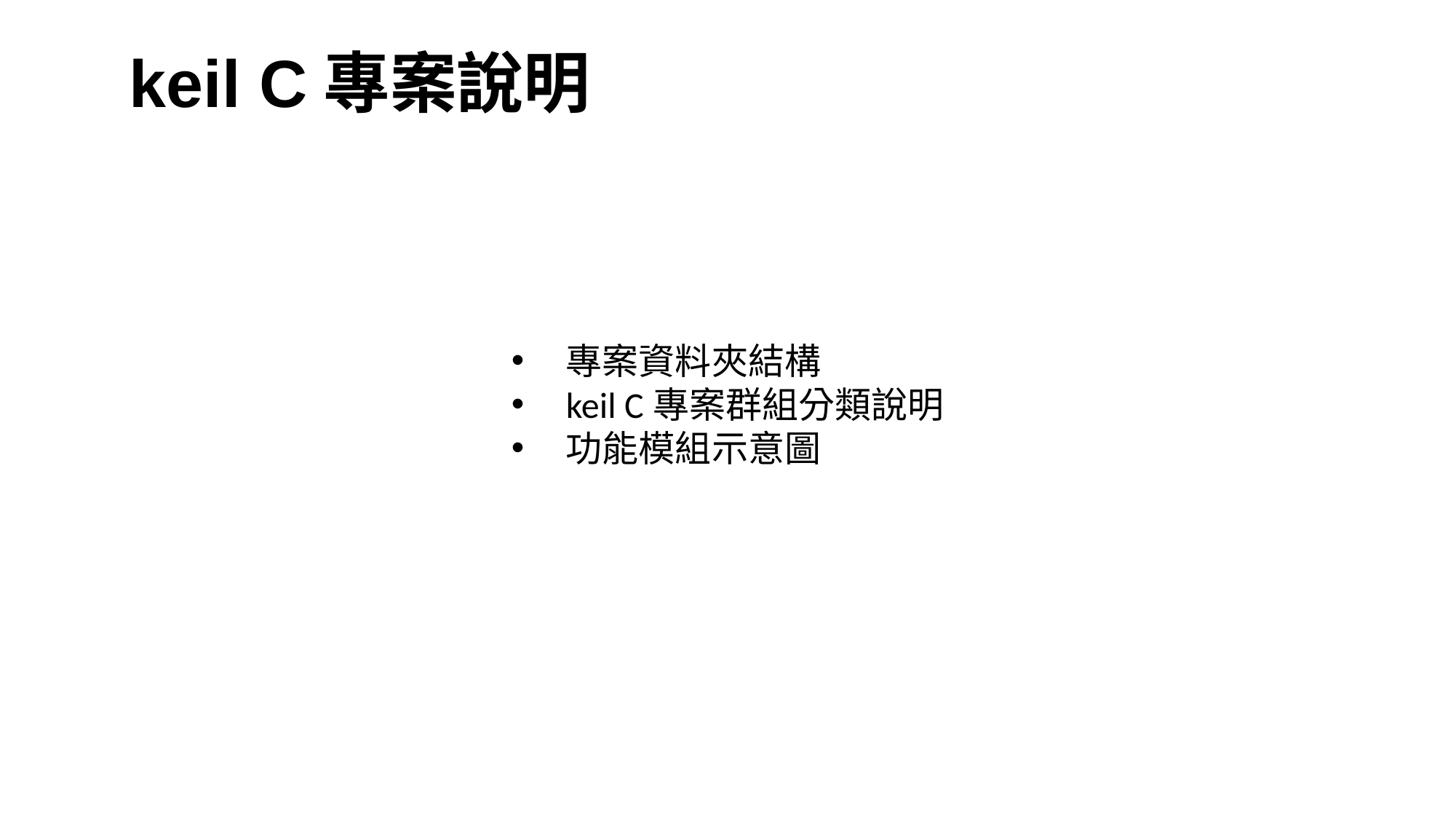

# keil C專案說明
專案資料夾結構
keil C專案群組分類說明
功能模組示意圖